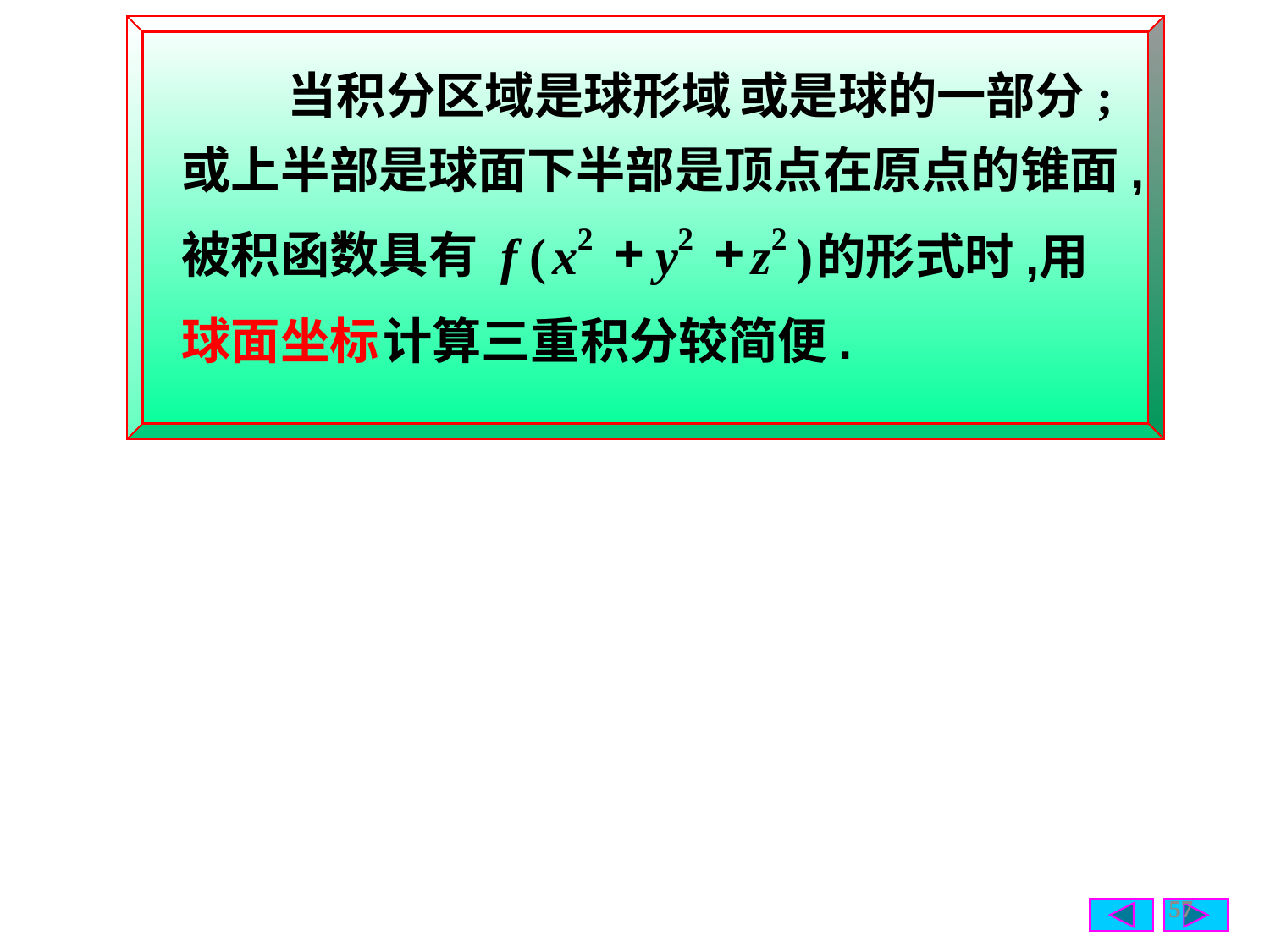

当积分区域是球形域
或是球的一部分;
或上半部是球面下半部是顶点在原点的锥面,
被积函数具有
+
+

2
2
2
f
(
x
y
z
)
的形式时,
用
球面坐标
计算三重积分较简便.
57